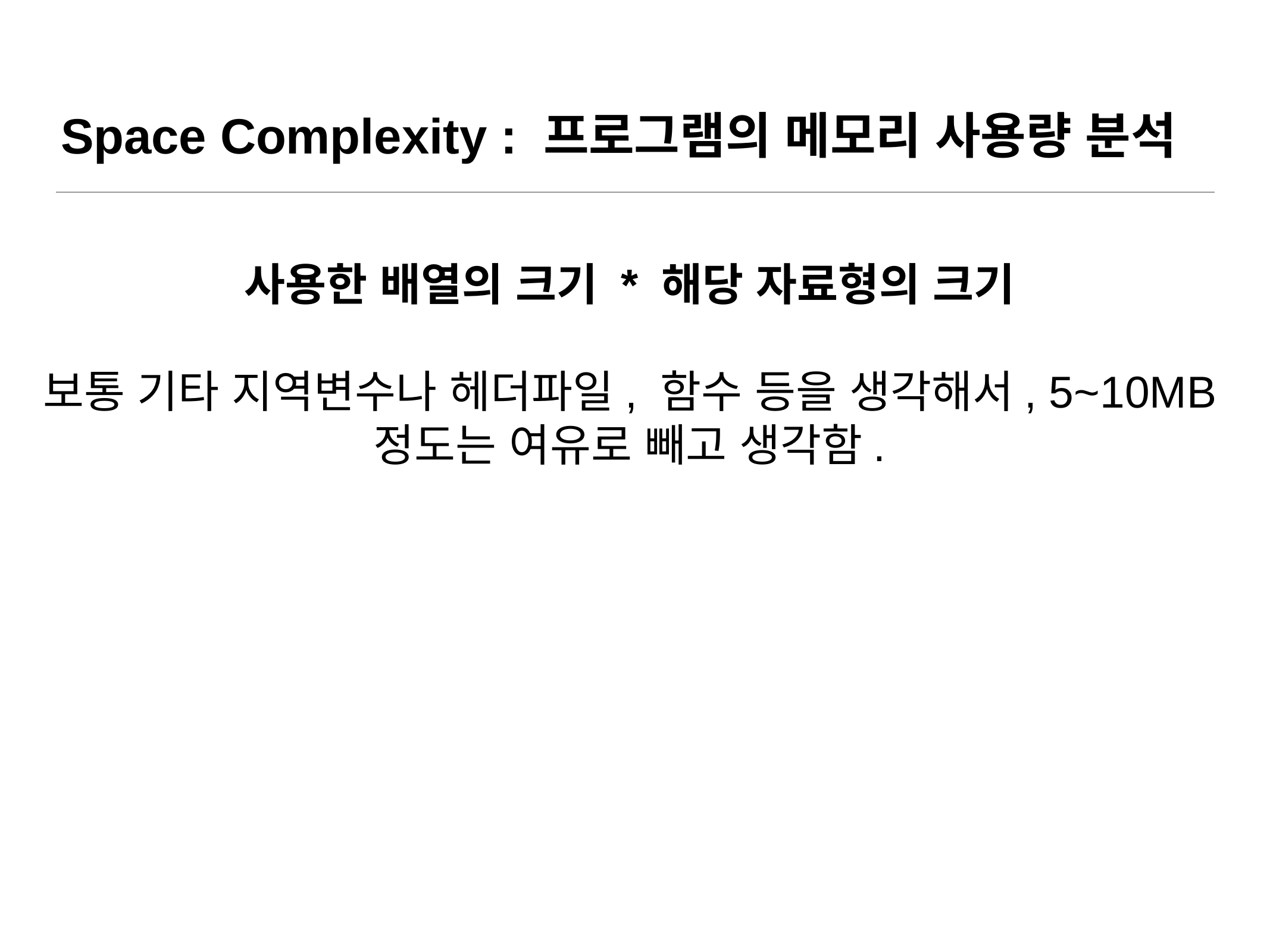

# Space Complexity : 프로그램의 메모리 사용량 분석
사용한 배열의 크기 * 해당 자료형의 크기

보통 기타 지역변수나 헤더파일, 함수 등을 생각해서, 5~10MB 정도는 여유로 빼고 생각함.